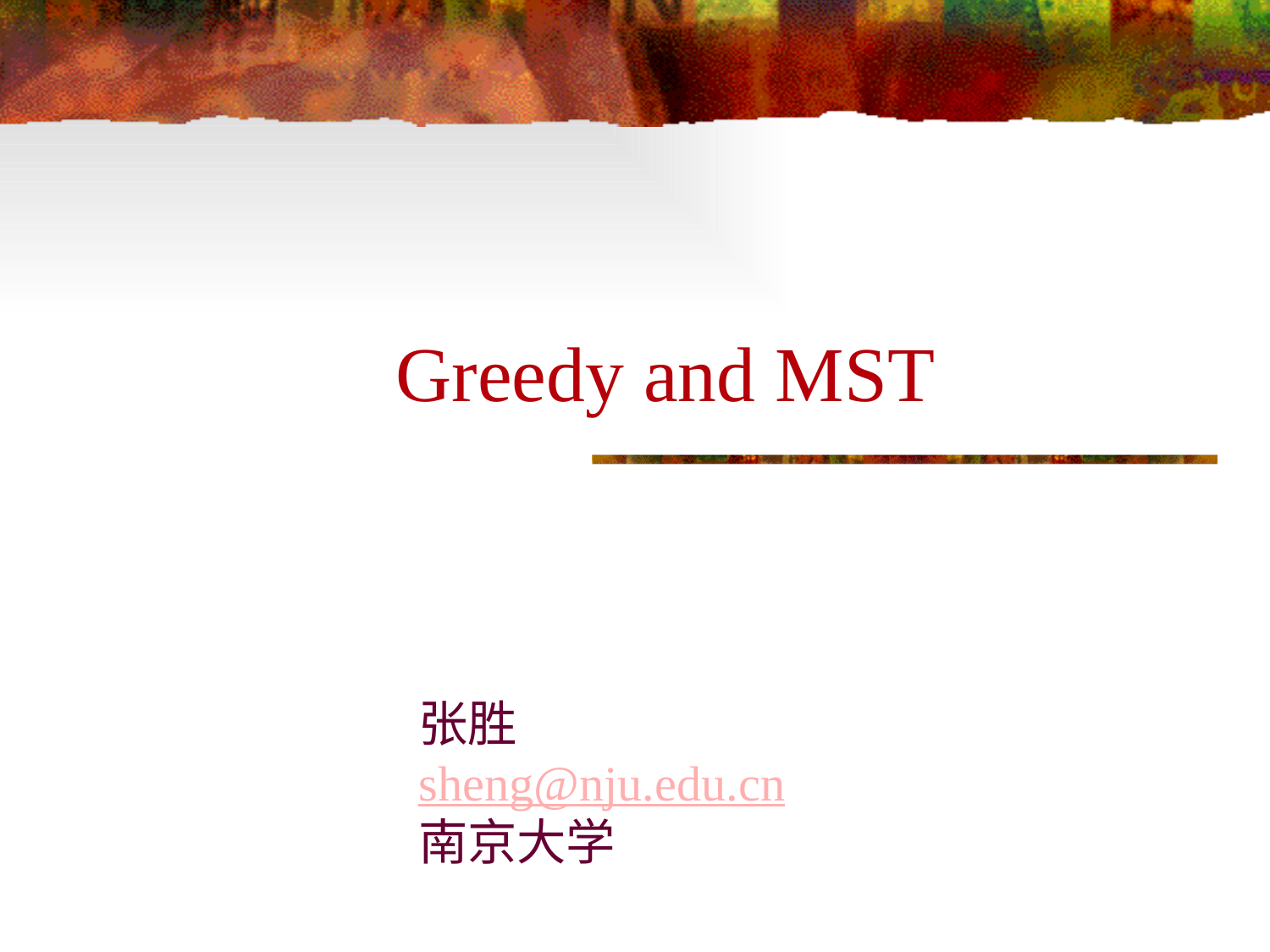

# Greedy and MST
张胜
sheng@nju.edu.cn
南京大学